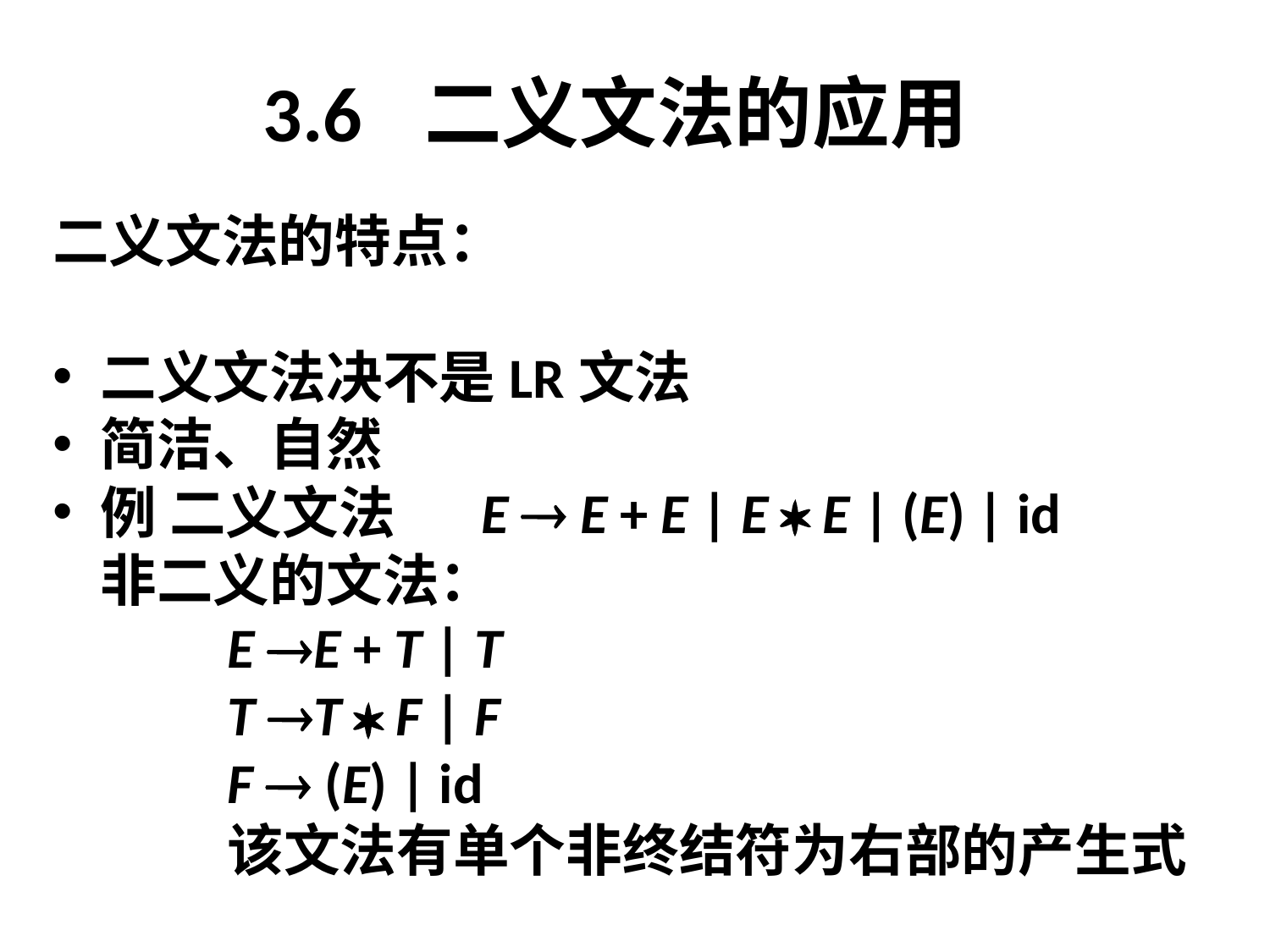

# 3.6  二义文法的应用
二义文法的特点：

二义文法决不是LR文法
简洁、自然
例 二义文法	E → E + E | E ∗ E | (E) | id
	非二义的文法：
		E →E + T | T
		T →T ∗ F | F
		F → (E) | id
		该文法有单个非终结符为右部的产生式